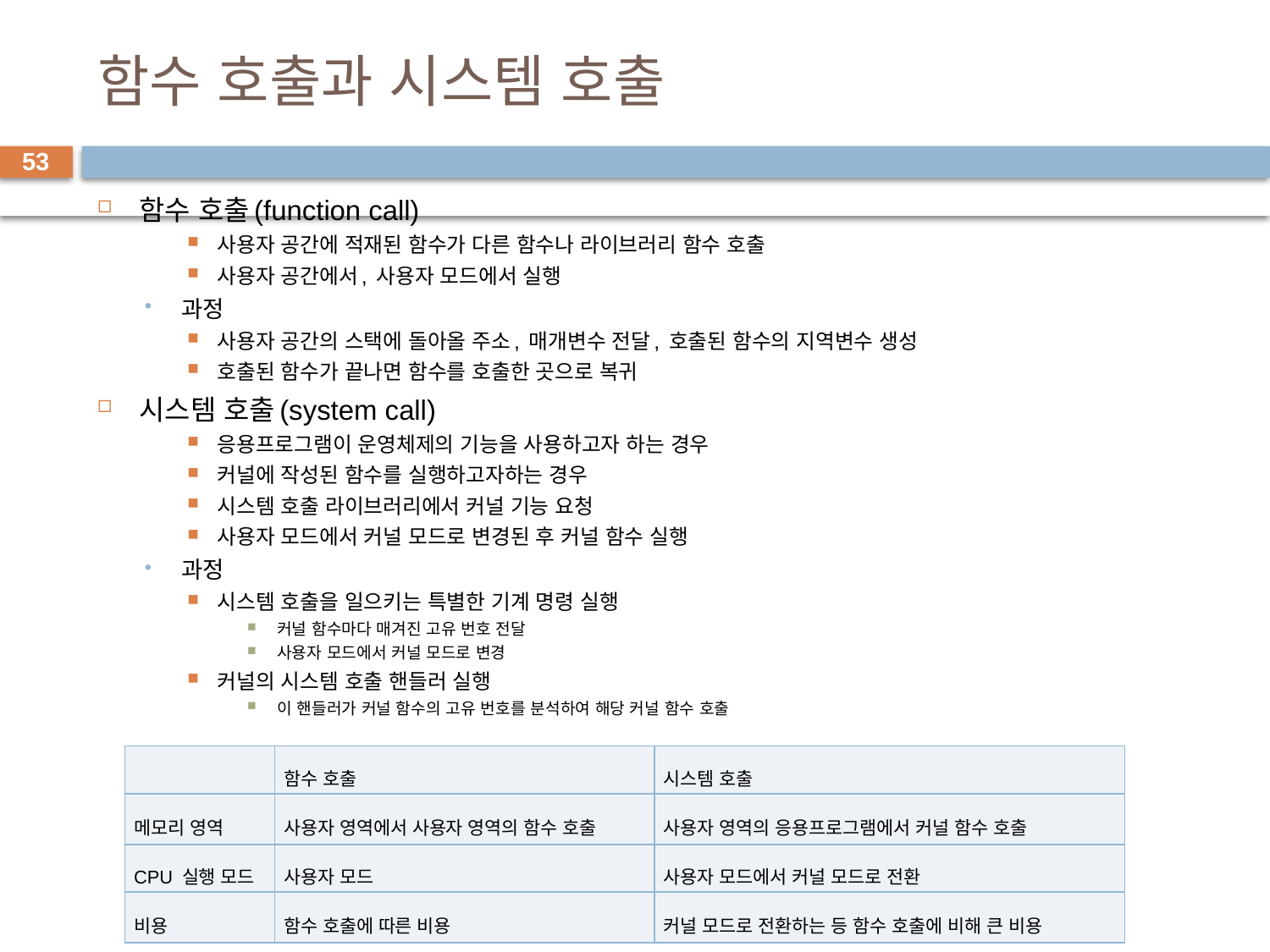

# 함수 호출과 시스템 호출
53
함수 호출(function call)
사용자 공간에 적재된 함수가 다른 함수나 라이브러리 함수 호출
사용자 공간에서, 사용자 모드에서 실행
과정
사용자 공간의 스택에 돌아올 주소, 매개변수 전달, 호출된 함수의 지역변수 생성
호출된 함수가 끝나면 함수를 호출한 곳으로 복귀
시스템 호출(system call)
응용프로그램이 운영체제의 기능을 사용하고자 하는 경우
커널에 작성된 함수를 실행하고자하는 경우
시스템 호출 라이브러리에서 커널 기능 요청
사용자 모드에서 커널 모드로 변경된 후 커널 함수 실행
과정
시스템 호출을 일으키는 특별한 기계 명령 실행
커널 함수마다 매겨진 고유 번호 전달
사용자 모드에서 커널 모드로 변경
커널의 시스템 호출 핸들러 실행
이 핸들러가 커널 함수의 고유 번호를 분석하여 해당 커널 함수 호출

|  | 함수 호출 | 시스템 호출 |
| --- | --- | --- |
| 메모리 영역 | 사용자 영역에서 사용자 영역의 함수 호출 | 사용자 영역의 응용프로그램에서 커널 함수 호출 |
| CPU 실행 모드 | 사용자 모드 | 사용자 모드에서 커널 모드로 전환 |
| 비용 | 함수 호출에 따른 비용 | 커널 모드로 전환하는 등 함수 호출에 비해 큰 비용 |